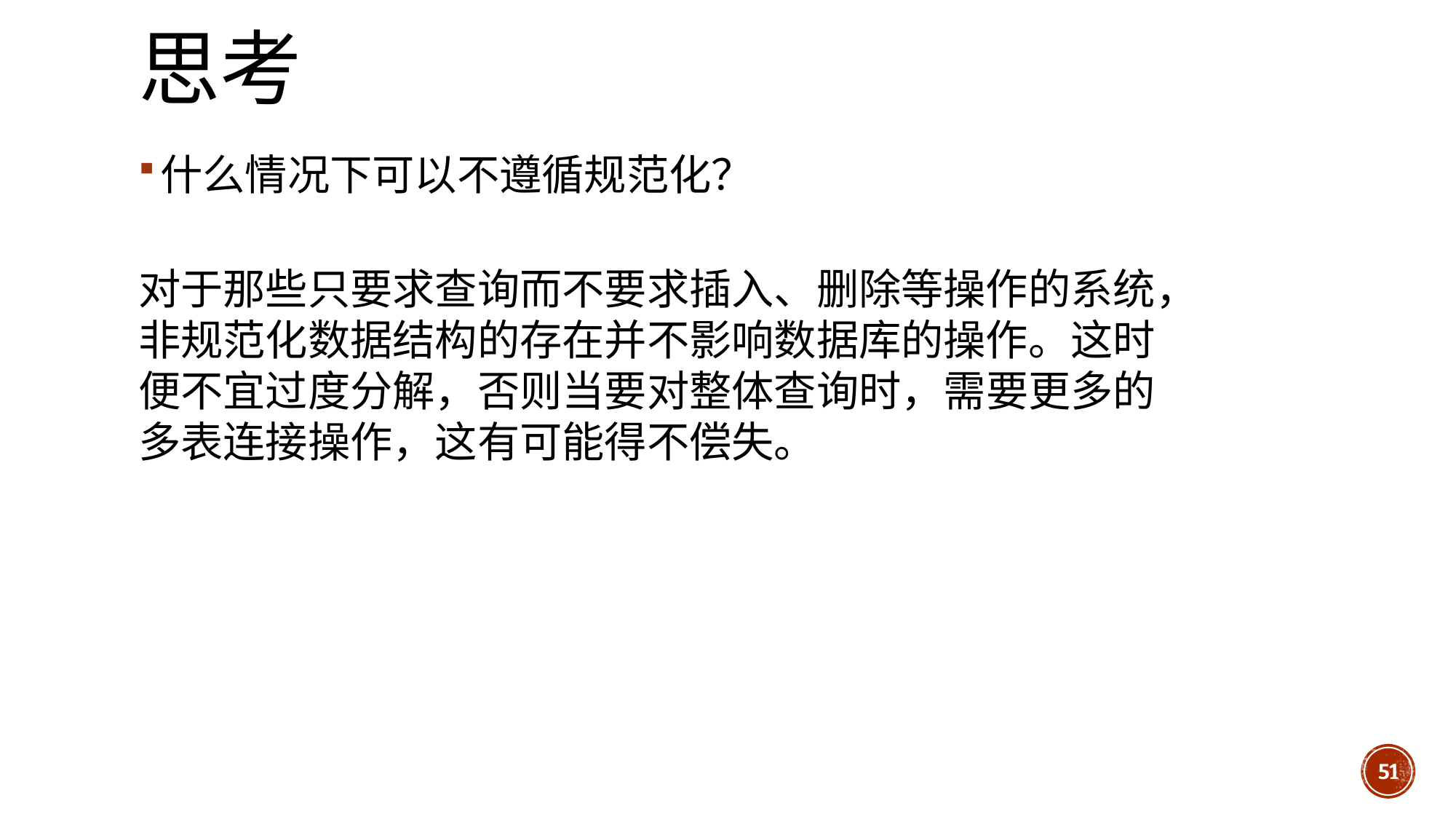

# 思考
什么情况下可以不遵循规范化？
对于那些只要求查询而不要求插入、删除等操作的系统，非规范化数据结构的存在并不影响数据库的操作。这时便不宜过度分解，否则当要对整体查询时，需要更多的多表连接操作，这有可能得不偿失。
51